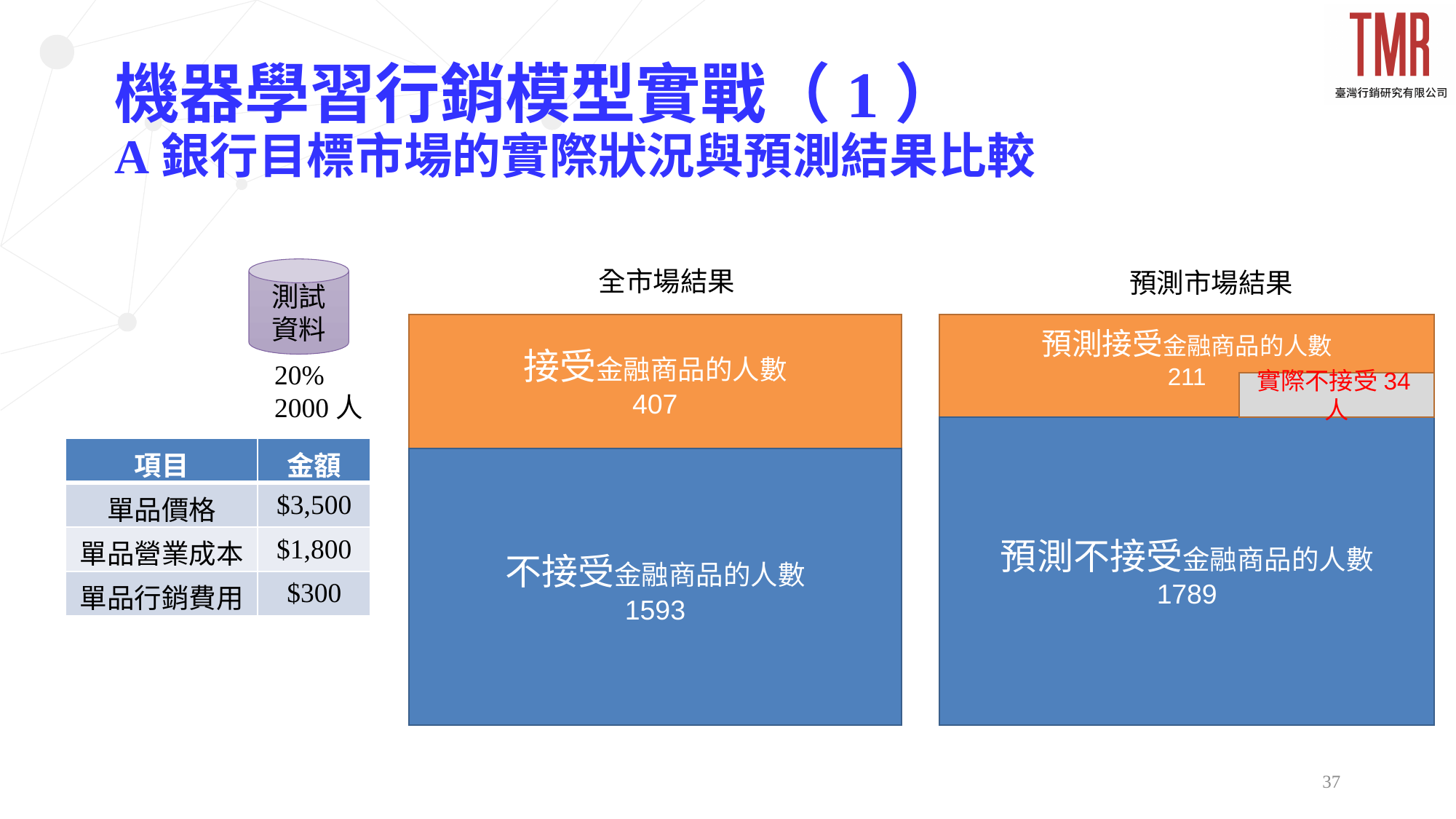

# 機器學習行銷模型實戰（1） A銀行目標市場的實際狀況與預測結果比較
測試資料
20%
2000人
全市場結果
預測市場結果
接受金融商品的人數
407
不接受金融商品的人數
1593
預測接受金融商品的人數
211

實際不接受34人
預測不接受金融商品的人數
1789

| 項目 | 金額 |
| --- | --- |
| 單品價格 | $3,500 |
| 單品營業成本 | $1,800 |
| 單品行銷費用 | $300 |
37